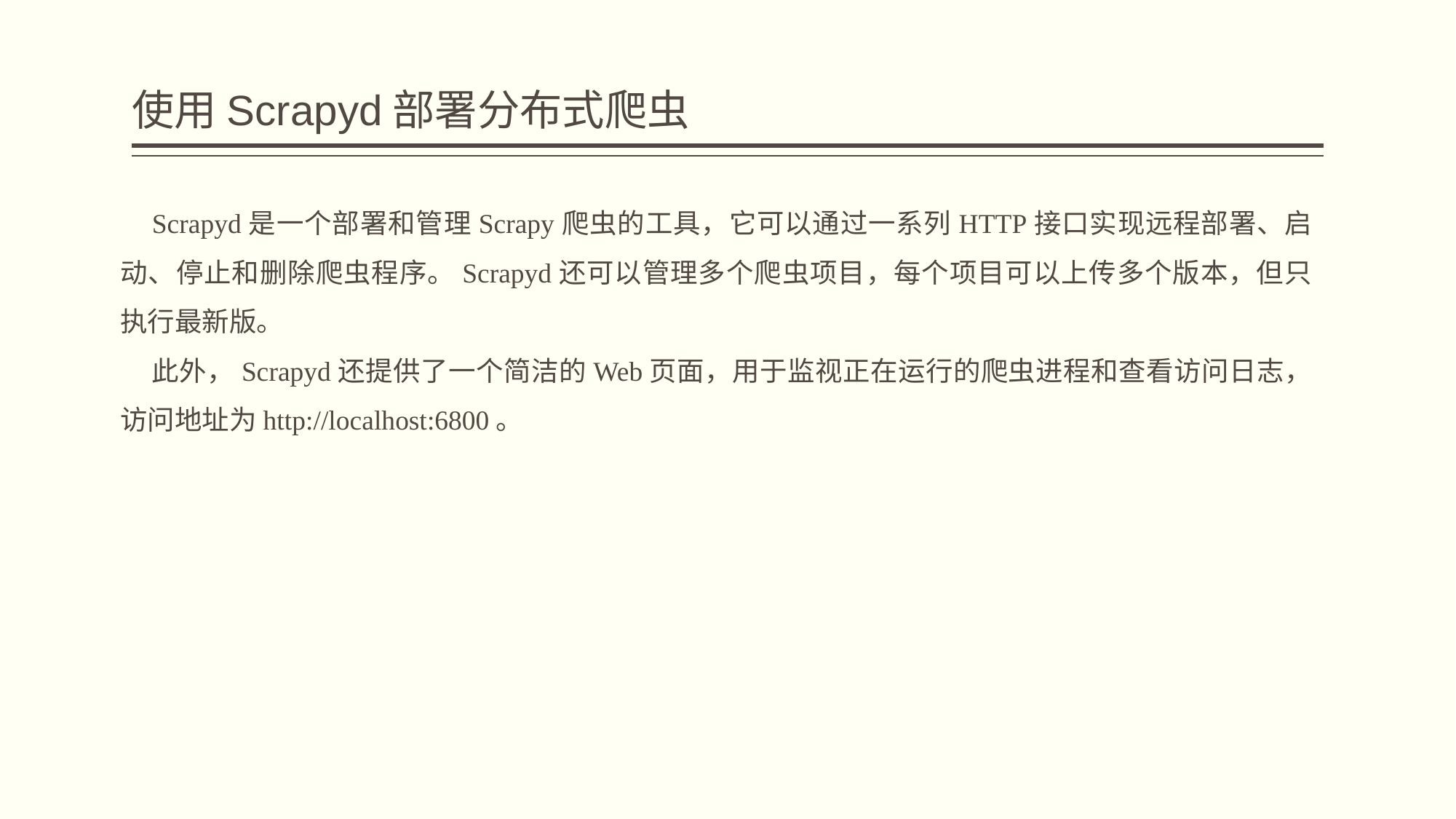

# 使用Scrapyd部署分布式爬虫
Scrapyd是一个部署和管理Scrapy爬虫的工具，它可以通过一系列HTTP接口实现远程部署、启动、停止和删除爬虫程序。Scrapyd还可以管理多个爬虫项目，每个项目可以上传多个版本，但只执行最新版。
此外，Scrapyd还提供了一个简洁的Web页面，用于监视正在运行的爬虫进程和查看访问日志，访问地址为http://localhost:6800。